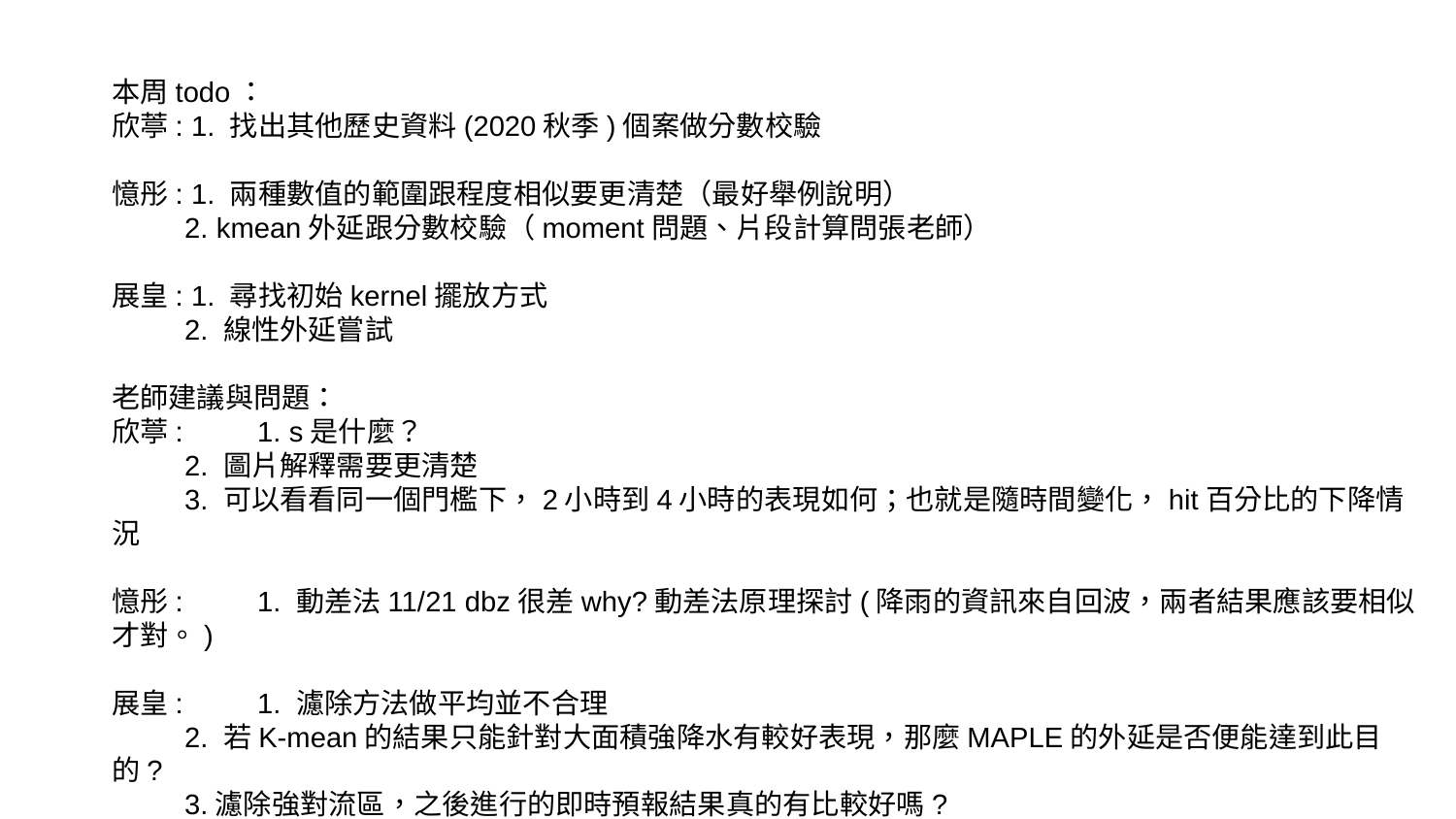

本周todo：
欣葶: 1. 找出其他歷史資料(2020秋季)個案做分數校驗

憶彤: 1. 兩種數值的範圍跟程度相似要更清楚（最好舉例說明）
2. kmean外延跟分數校驗（moment問題、片段計算問張老師）

展皇: 1. 尋找初始kernel擺放方式
2. 線性外延嘗試

老師建議與問題：
欣葶:	1. s是什麼？
2. 圖片解釋需要更清楚
3. 可以看看同一個門檻下，2小時到4小時的表現如何；也就是隨時間變化，hit百分比的下降情況

憶彤:	1. 動差法11/21 dbz很差why?動差法原理探討(降雨的資訊來自回波，兩者結果應該要相似才對。)

展皇:	1. 濾除方法做平均並不合理
2. 若K-mean的結果只能針對大面積強降水有較好表現，那麼MAPLE的外延是否便能達到此目的?
3.濾除強對流區，之後進行的即時預報結果真的有比較好嗎?
4.分組的依據是否最佳化? 怎麼判斷?